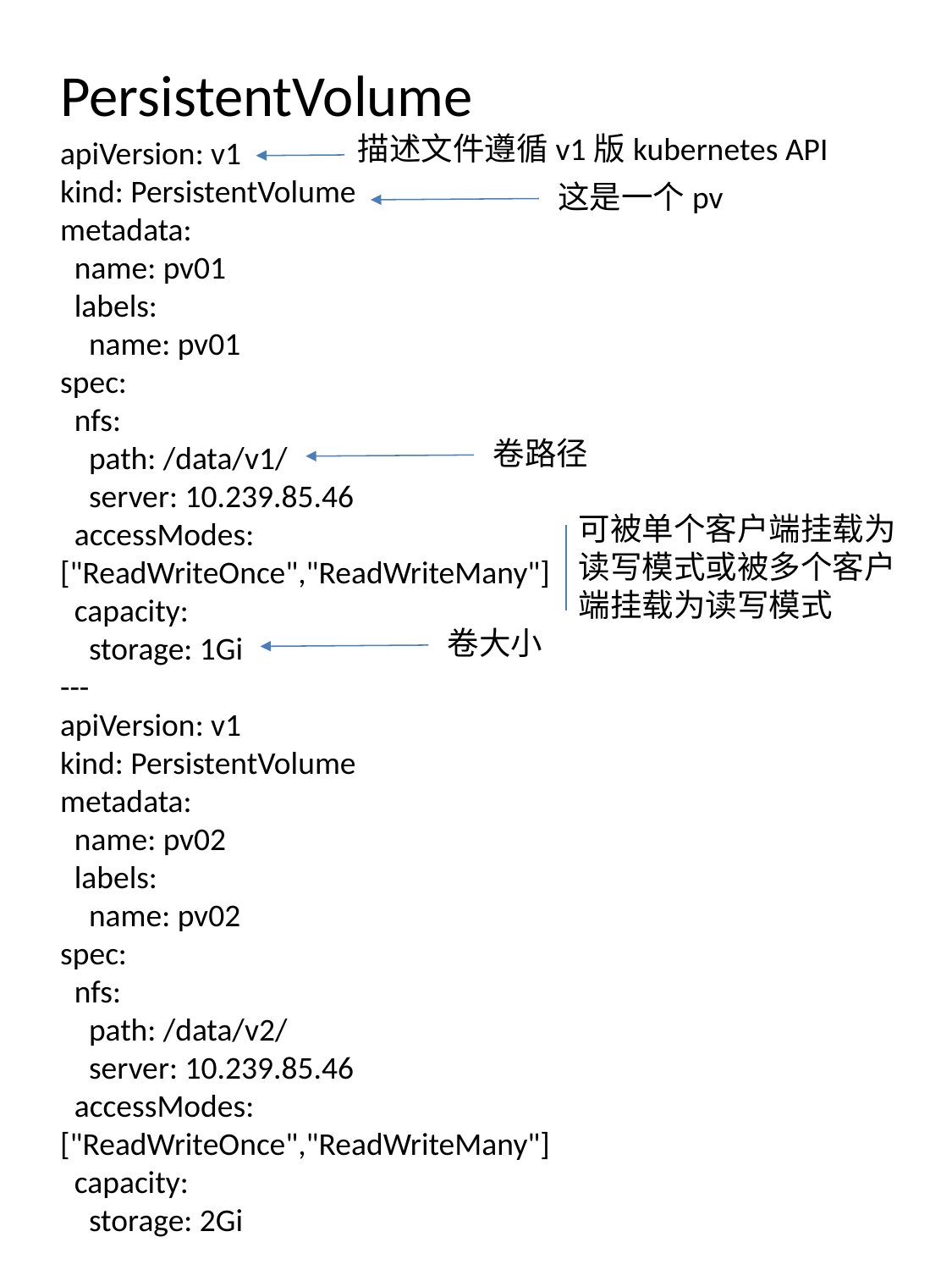

# PersistentVolume
描述文件遵循v1版kubernetes API
apiVersion: v1
kind: PersistentVolume
metadata:
  name: pv01
  labels:
    name: pv01
spec:
  nfs:
    path: /data/v1/
    server: 10.239.85.46
  accessModes: ["ReadWriteOnce","ReadWriteMany"]
  capacity:
    storage: 1Gi
---
apiVersion: v1
kind: PersistentVolume
metadata:
  name: pv02
  labels:
    name: pv02
spec:
  nfs:
    path: /data/v2/
    server: 10.239.85.46
  accessModes: ["ReadWriteOnce","ReadWriteMany"]
  capacity:
    storage: 2Gi
这是一个pv
卷路径
可被单个客户端挂载为
读写模式或被多个客户
端挂载为读写模式
卷大小